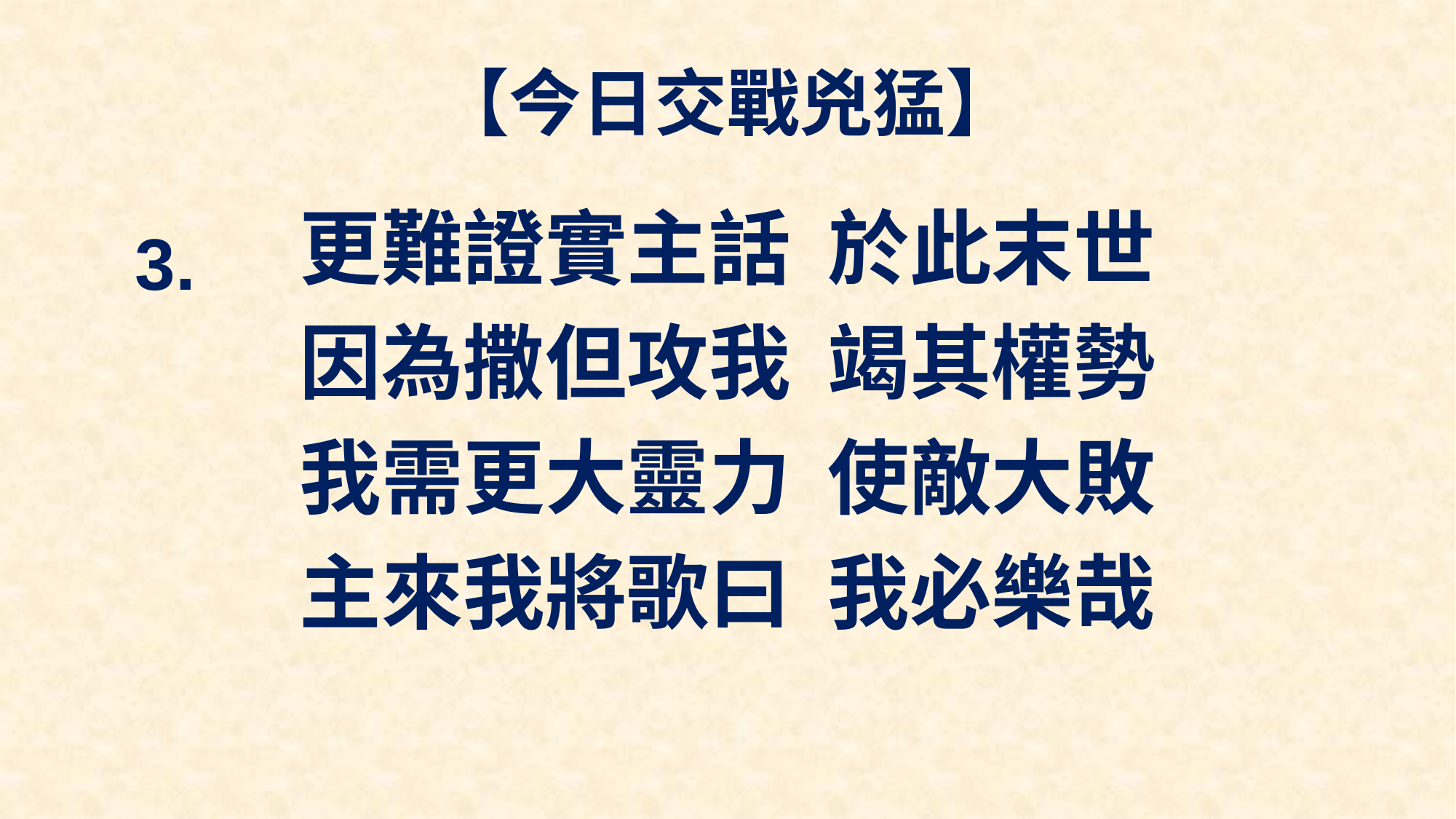

# 【今日交戰兇猛】
更難證實主話  於此末世
因為撒但攻我  竭其權勢
我需更大靈力  使敵大敗
主來我將歌曰  我必樂哉
3.